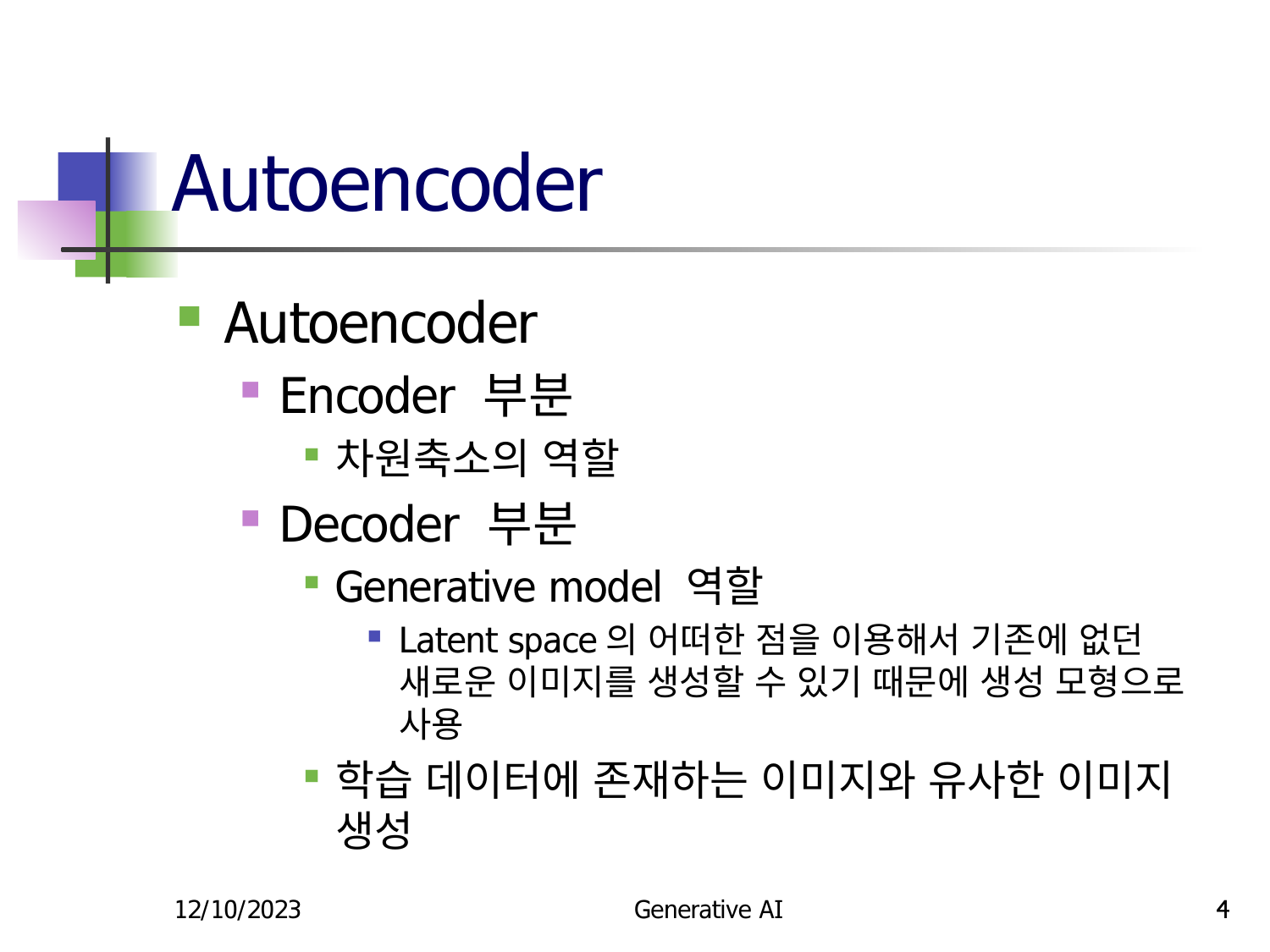

# Autoencoder
Autoencoder
Encoder 부분
차원축소의 역할
Decoder 부분
Generative model 역할
Latent space의 어떠한 점을 이용해서 기존에 없던 새로운 이미지를 생성할 수 있기 때문에 생성 모형으로 사용
학습 데이터에 존재하는 이미지와 유사한 이미지 생성
12/10/2023
Generative AI
4